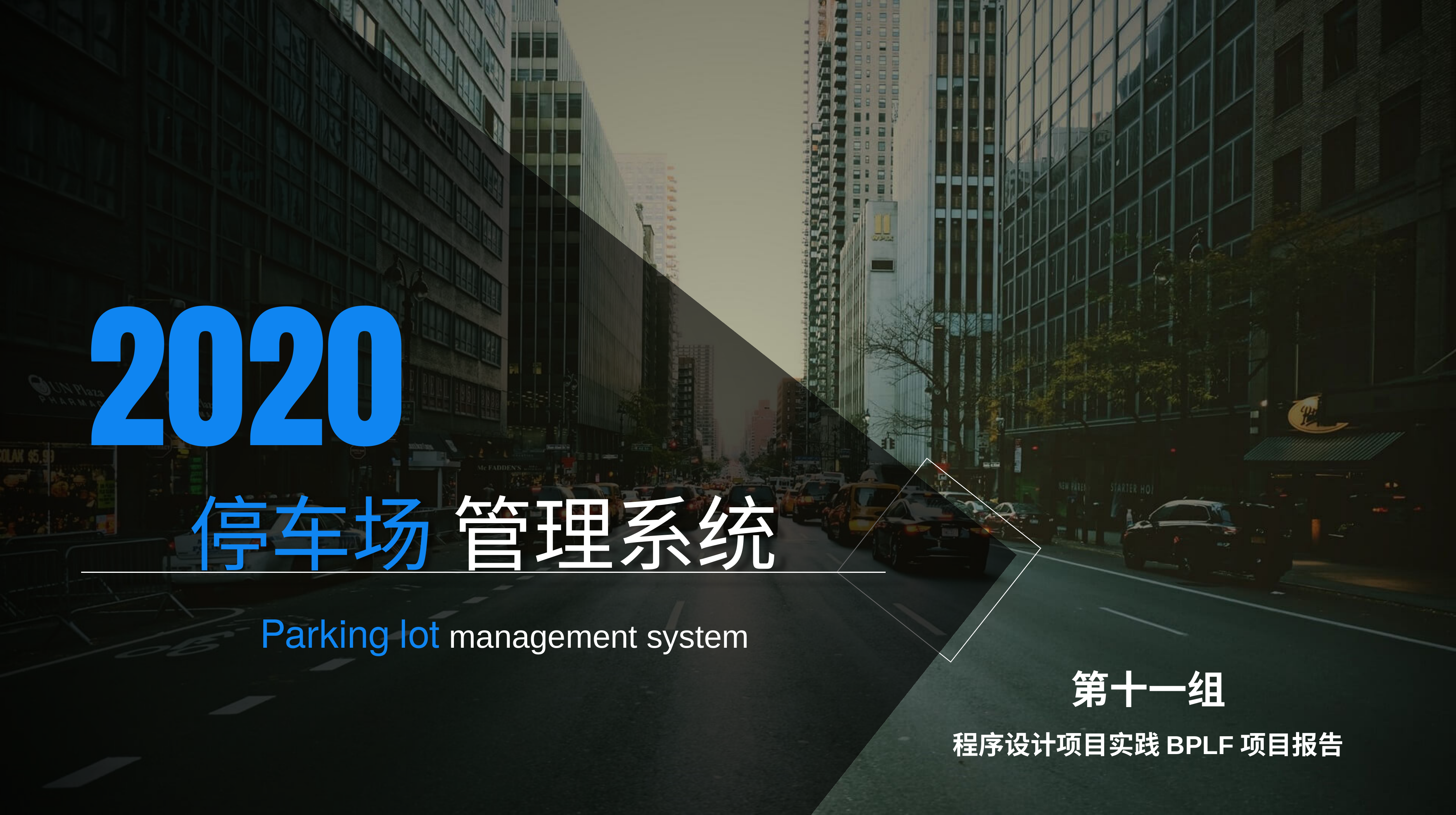

2020
停车场 管理系统

Parking lot management system

第十一组

程序设计项目实践BPLF项目报告